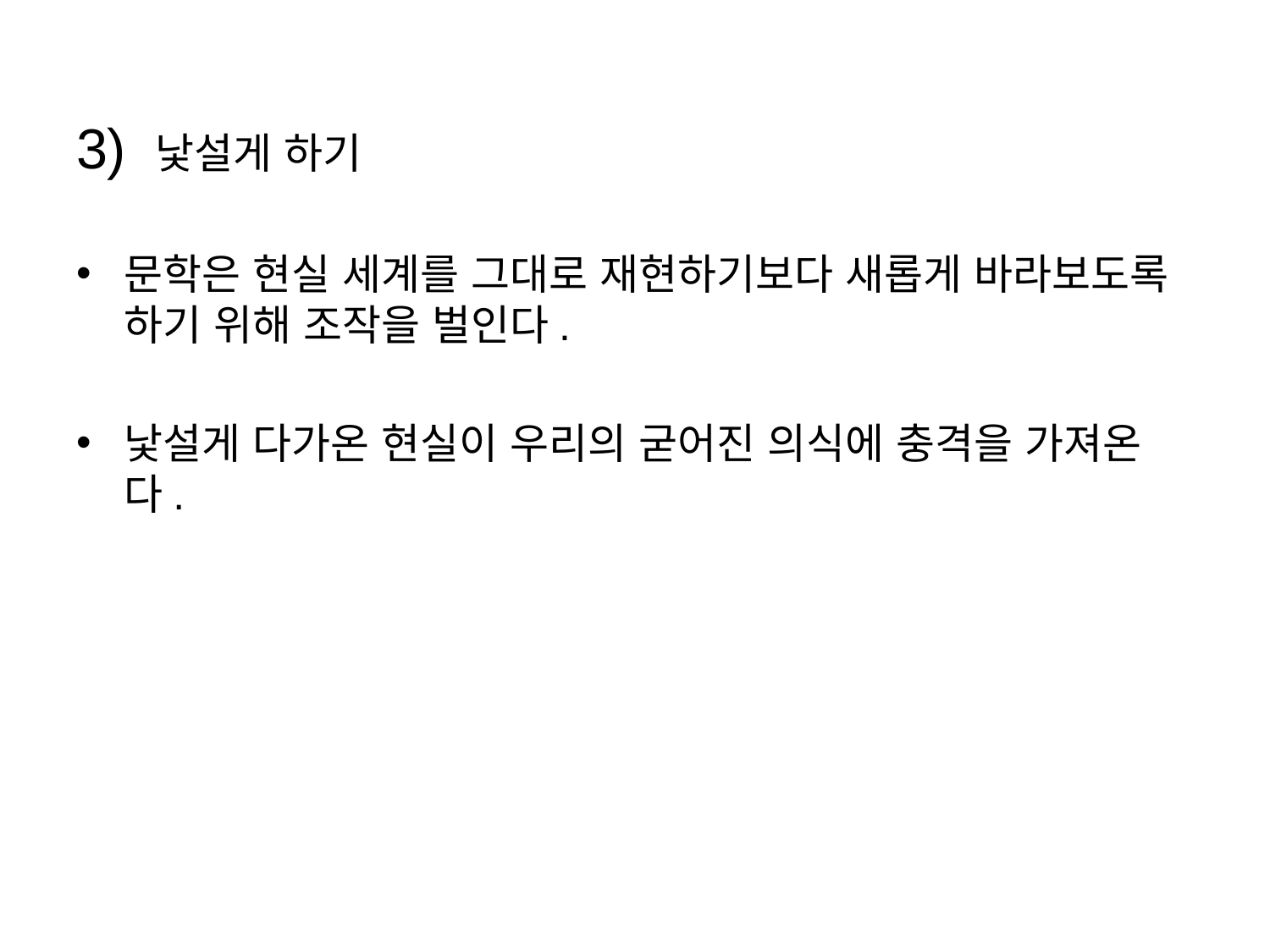

3) 낯설게 하기

문학은 현실 세계를 그대로 재현하기보다 새롭게 바라보도록 하기 위해 조작을 벌인다.

낯설게 다가온 현실이 우리의 굳어진 의식에 충격을 가져온다.